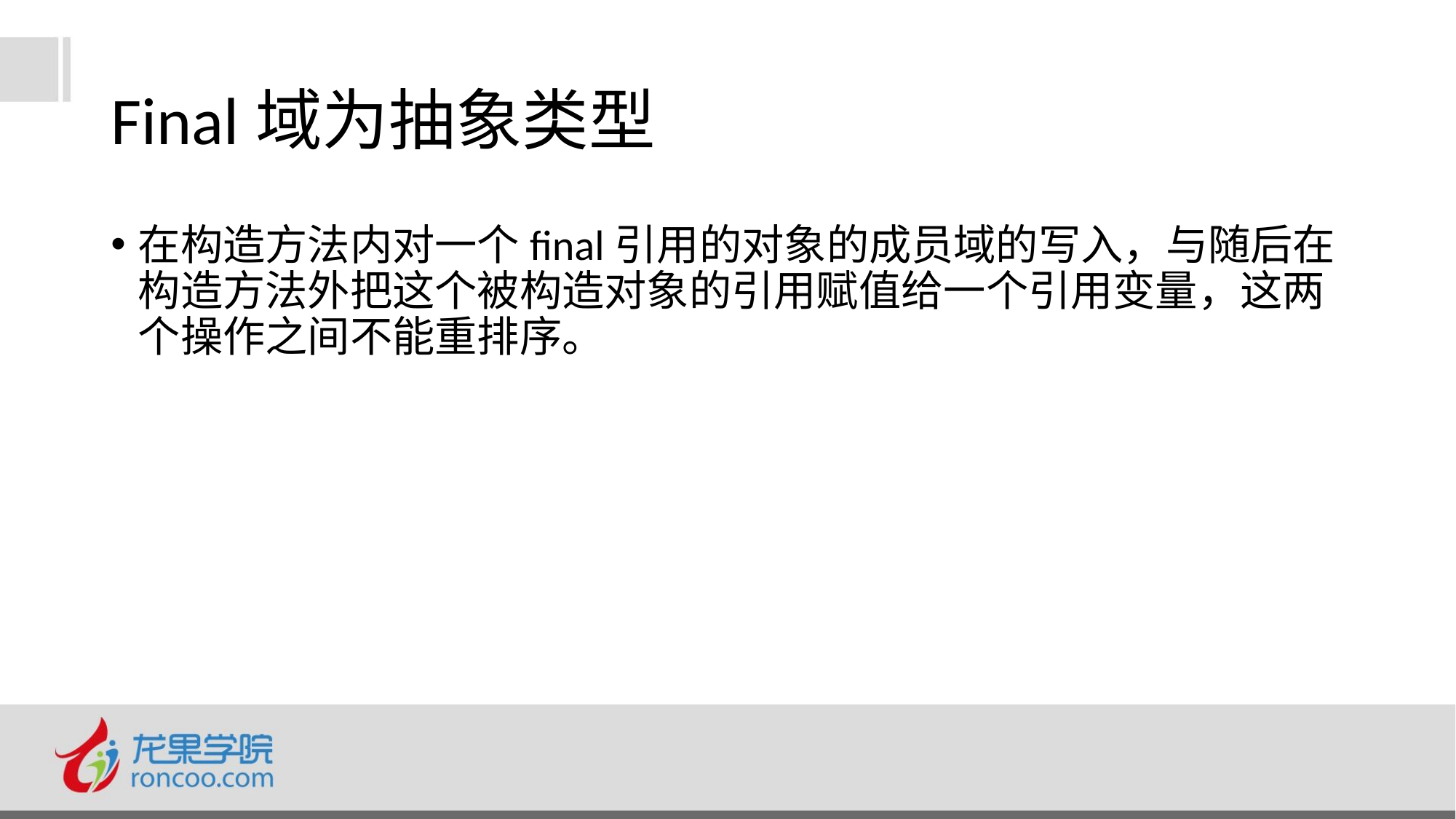

# Final域为抽象类型
在构造方法内对一个final引用的对象的成员域的写入，与随后在构造方法外把这个被构造对象的引用赋值给一个引用变量，这两个操作之间不能重排序。